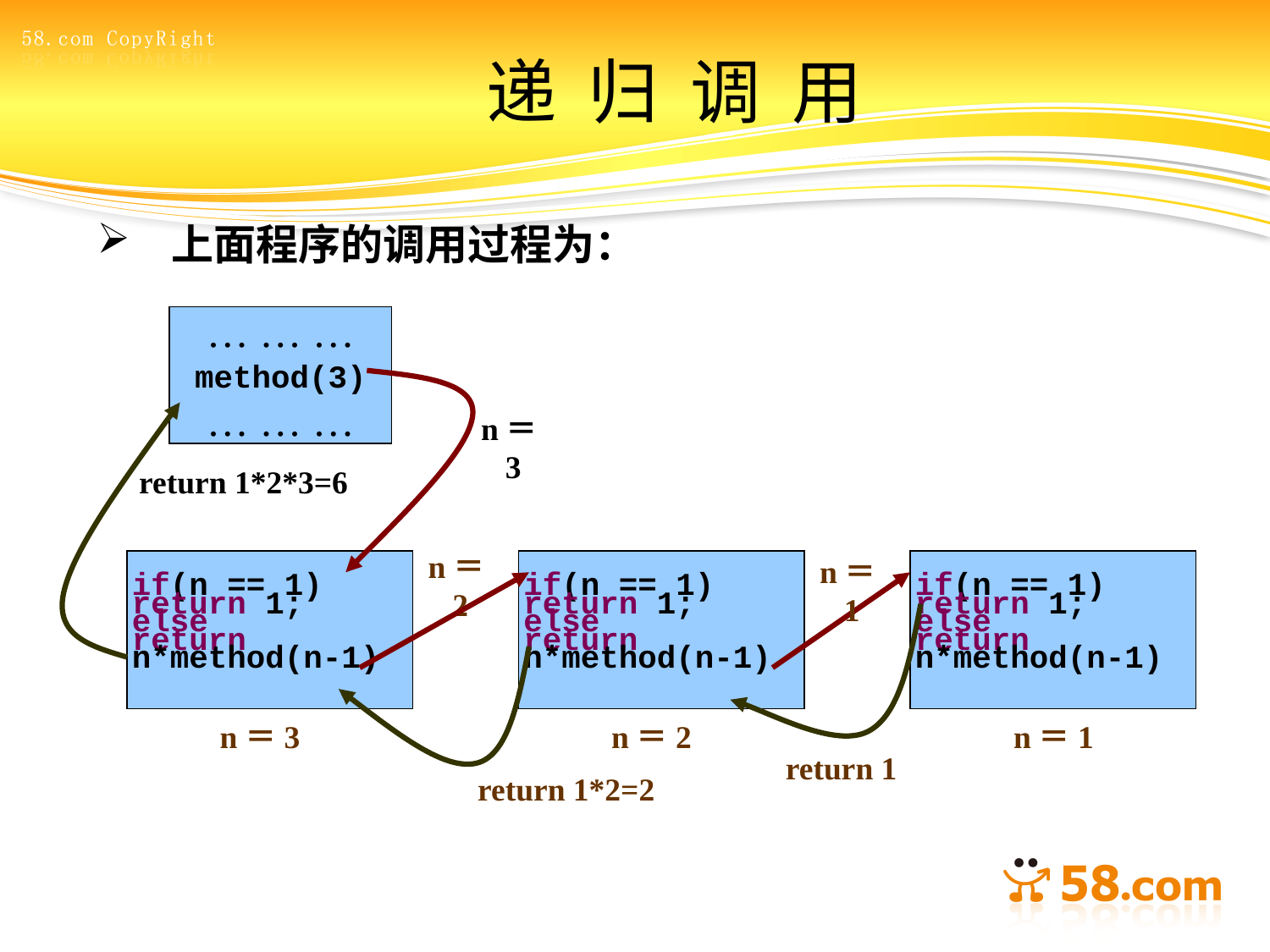

# 递  归  调  用
上面程序的调用过程为：
… … …
method(3)
… … …

n＝3
return 1*2*3=6
n＝2
n＝1
if(n == 1)
return 1;
else
return
n*method(n-1)
if(n == 1)
return 1;
else
return
n*method(n-1)
if(n == 1)
return 1;
else
return
n*method(n-1)

n＝3
n＝2
n＝1
return 1
return 1*2=2